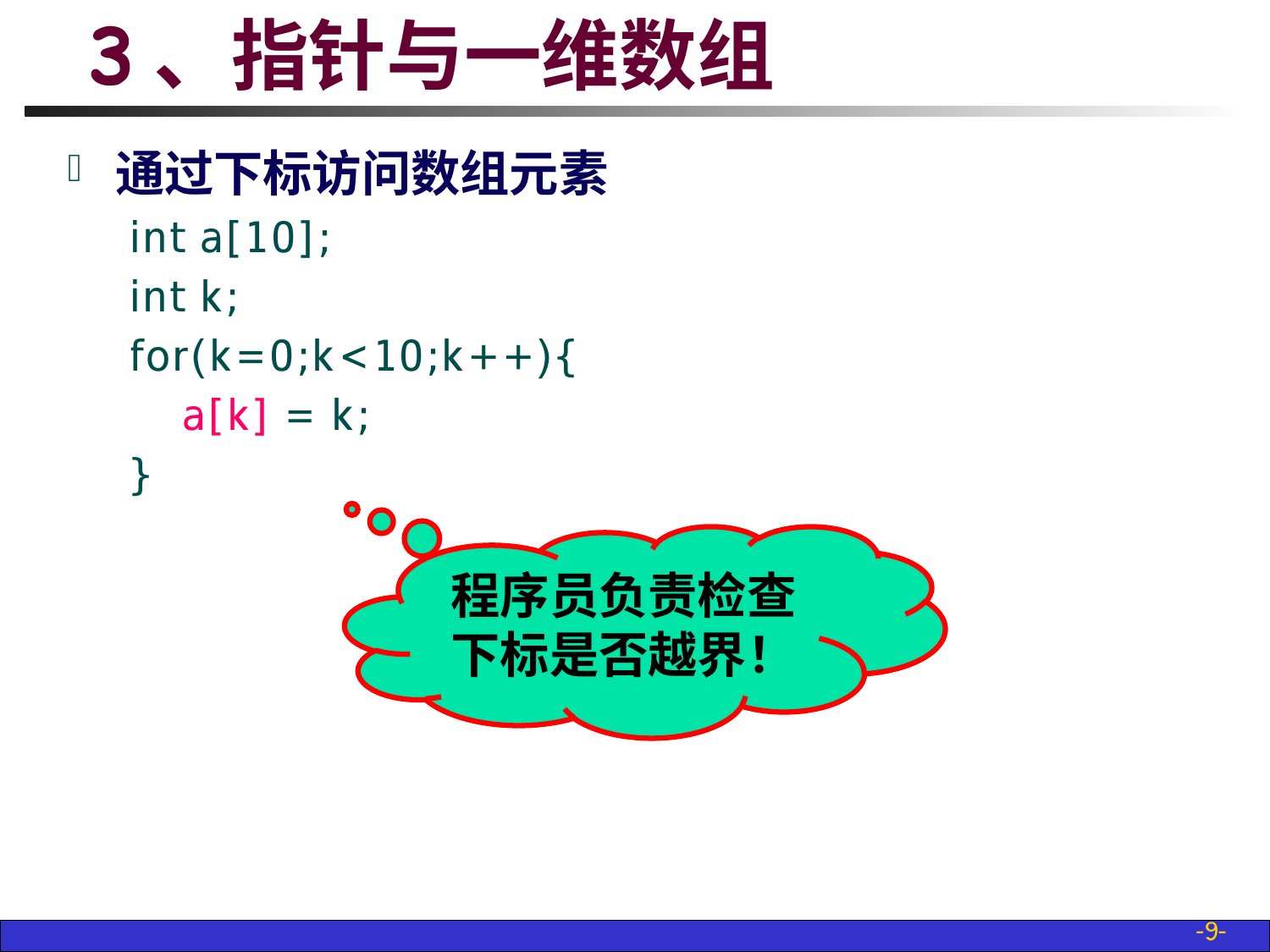

# 3、指针与一维数组
通过下标访问数组元素
int a[10];
int k;
for(k=0;k<10;k++){
	 a[k] = k;
}

程序员负责检查下标是否越界！
-9-